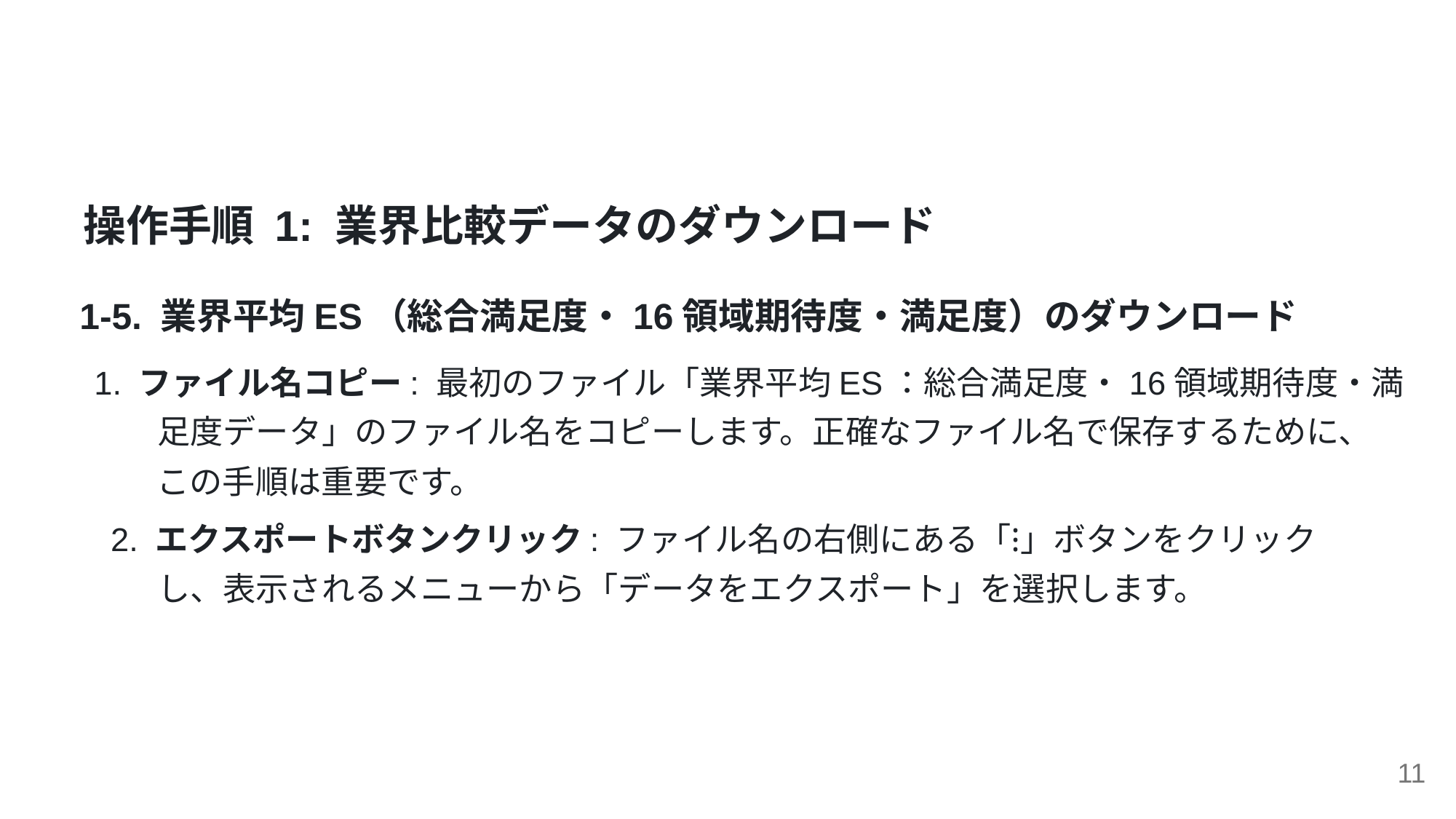

操作⼿順 1: 業界⽐較データのダウンロード
1-5. 業界平均ES（総合満⾜度・16領域期待度・満⾜度）のダウンロード
1. ファイル名コピー: 最初のファイル「業界平均ES：総合満⾜度・16領域期待度・満
⾜度データ」のファイル名をコピーします。正確なファイル名で保存するために、
この⼿順は重要です。
2. エクスポートボタンクリック: ファイル名の右側にある「⁝」ボタンをクリック
し、表⽰されるメニューから「データをエクスポート」を選択します。
11